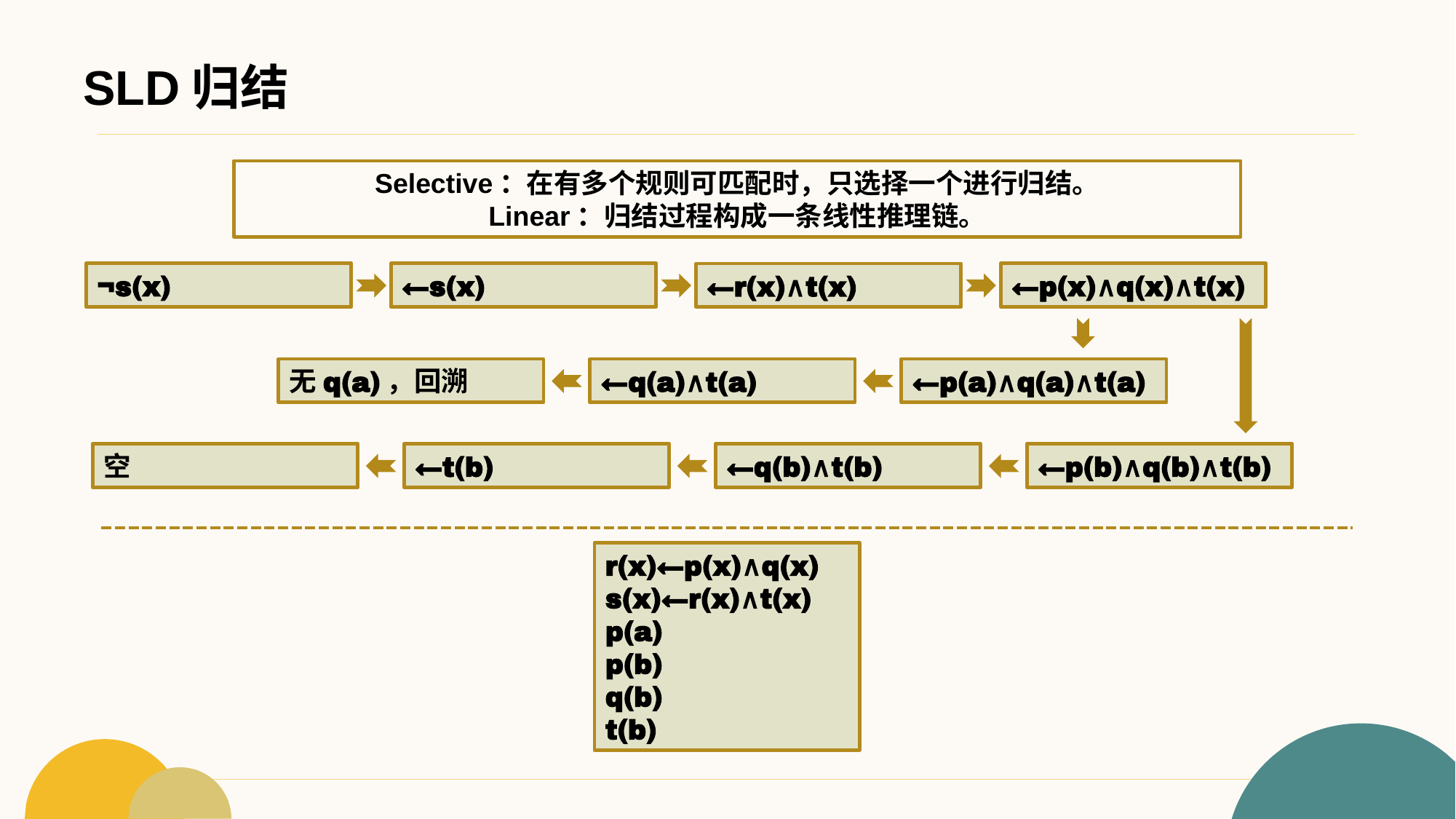

# SLD归结
Selective：在有多个规则可匹配时，只选择一个进行归结。
Linear：归结过程构成一条线性推理链。
¬s(x)
←s(x)
←p(x)∧q(x)∧t(x)
←r(x)∧t(x)

无q(a)，回溯
←q(a)∧t(a)
←p(a)∧q(a)∧t(a)

空
←t(b)
←q(b)∧t(b)
←p(b)∧q(b)∧t(b)

r(x)←p(x)∧q(x)
s(x)←r(x)∧t(x)
p(a)
p(b)
q(b)
t(b)